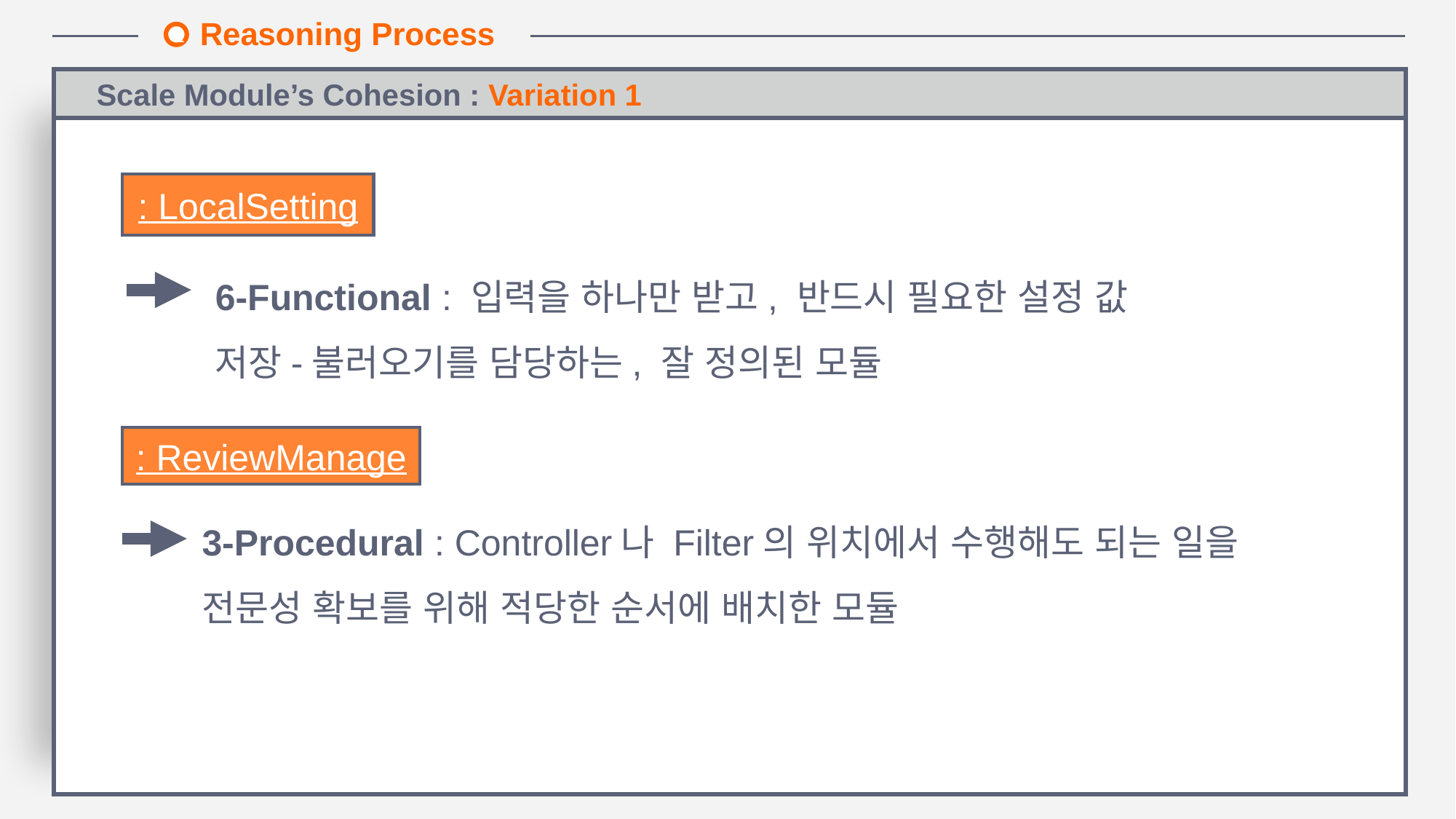

Reasoning Process
1

Scale Module’s Cohesion : Variation 1

: LocalSetting
6-Functional : 입력을 하나만 받고, 반드시 필요한 설정 값
저장-불러오기를 담당하는, 잘 정의된 모듈
: ReviewManage
3-Procedural : Controller나 Filter의 위치에서 수행해도 되는 일을
전문성 확보를 위해 적당한 순서에 배치한 모듈